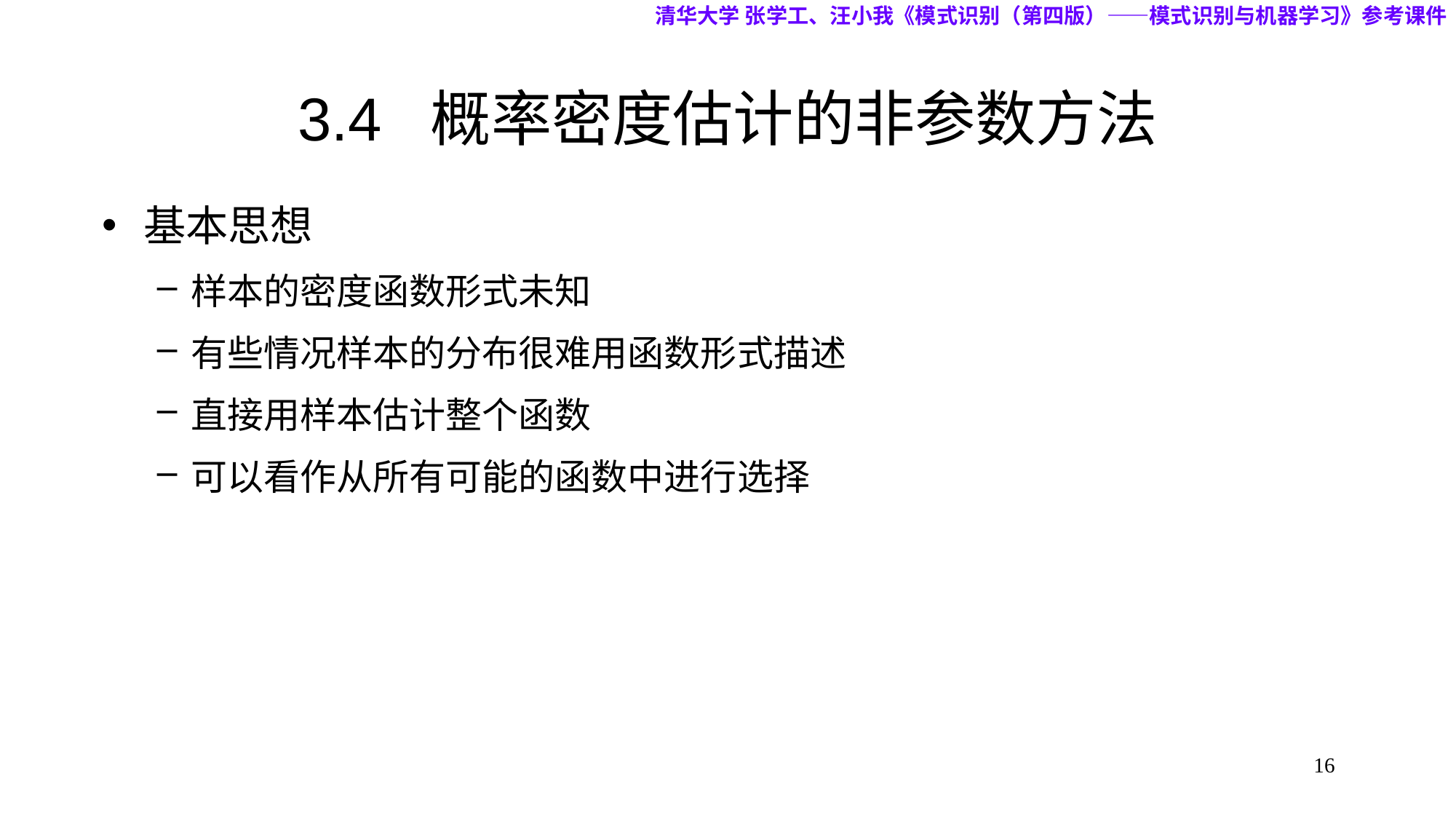

清华大学 张学工、汪小我《模式识别（第四版）——模式识别与机器学习》参考课件
# 3.4  概率密度估计的非参数方法
基本思想
样本的密度函数形式未知
有些情况样本的分布很难用函数形式描述
直接用样本估计整个函数
可以看作从所有可能的函数中进行选择
16